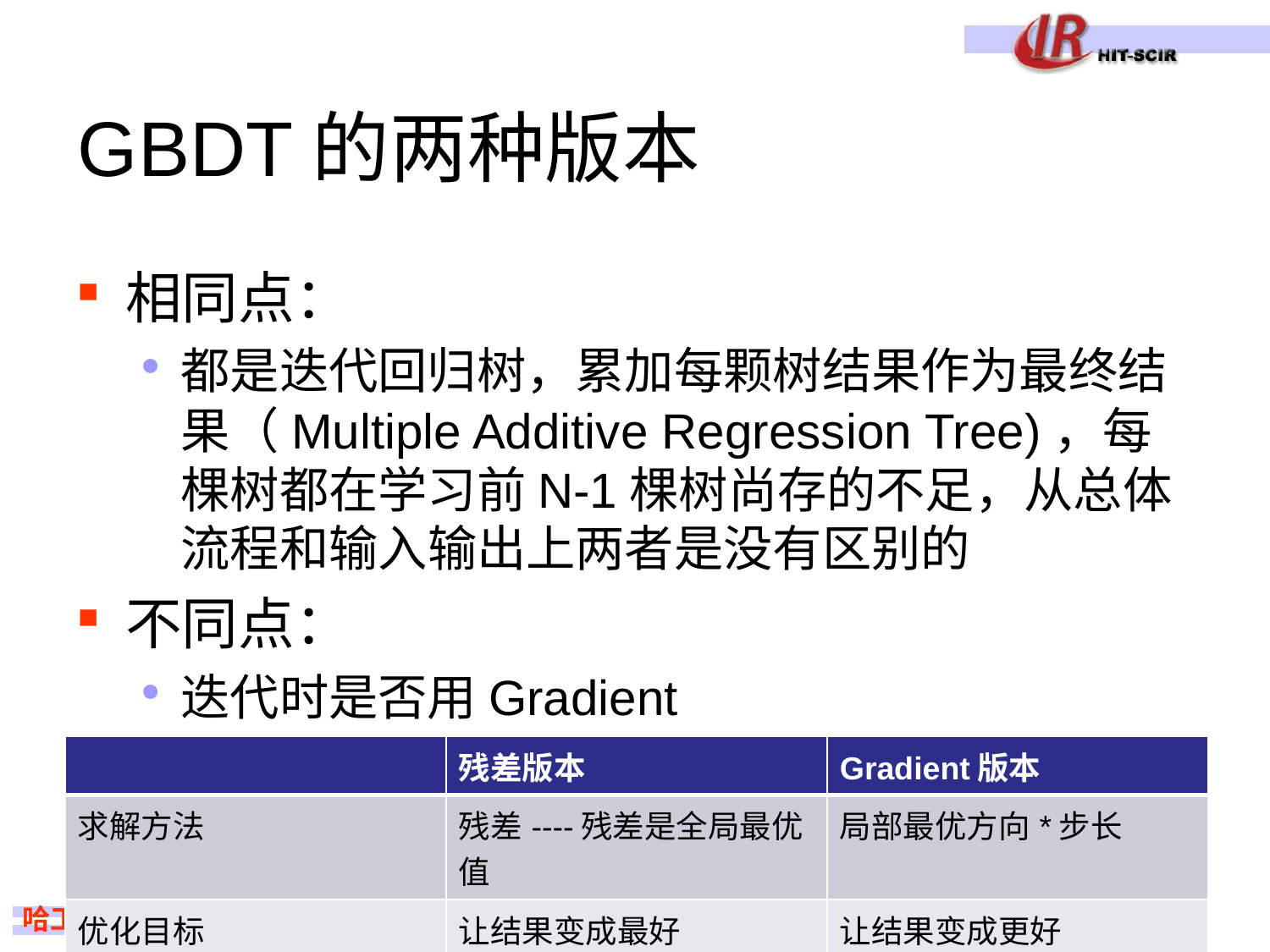

# GBDT的两种版本
相同点：
都是迭代回归树，累加每颗树结果作为最终结果（Multiple Additive Regression Tree)，每棵树都在学习前N-1棵树尚存的不足，从总体流程和输入输出上两者是没有区别的
不同点：
迭代时是否用Gradient

|  | 残差版本 | Gradient版本 |
| --- | --- | --- |
| 求解方法 | 残差----残差是全局最优值 | 局部最优方向\*步长 |
| 优化目标 | 让结果变成最好 | 让结果变成更好 |